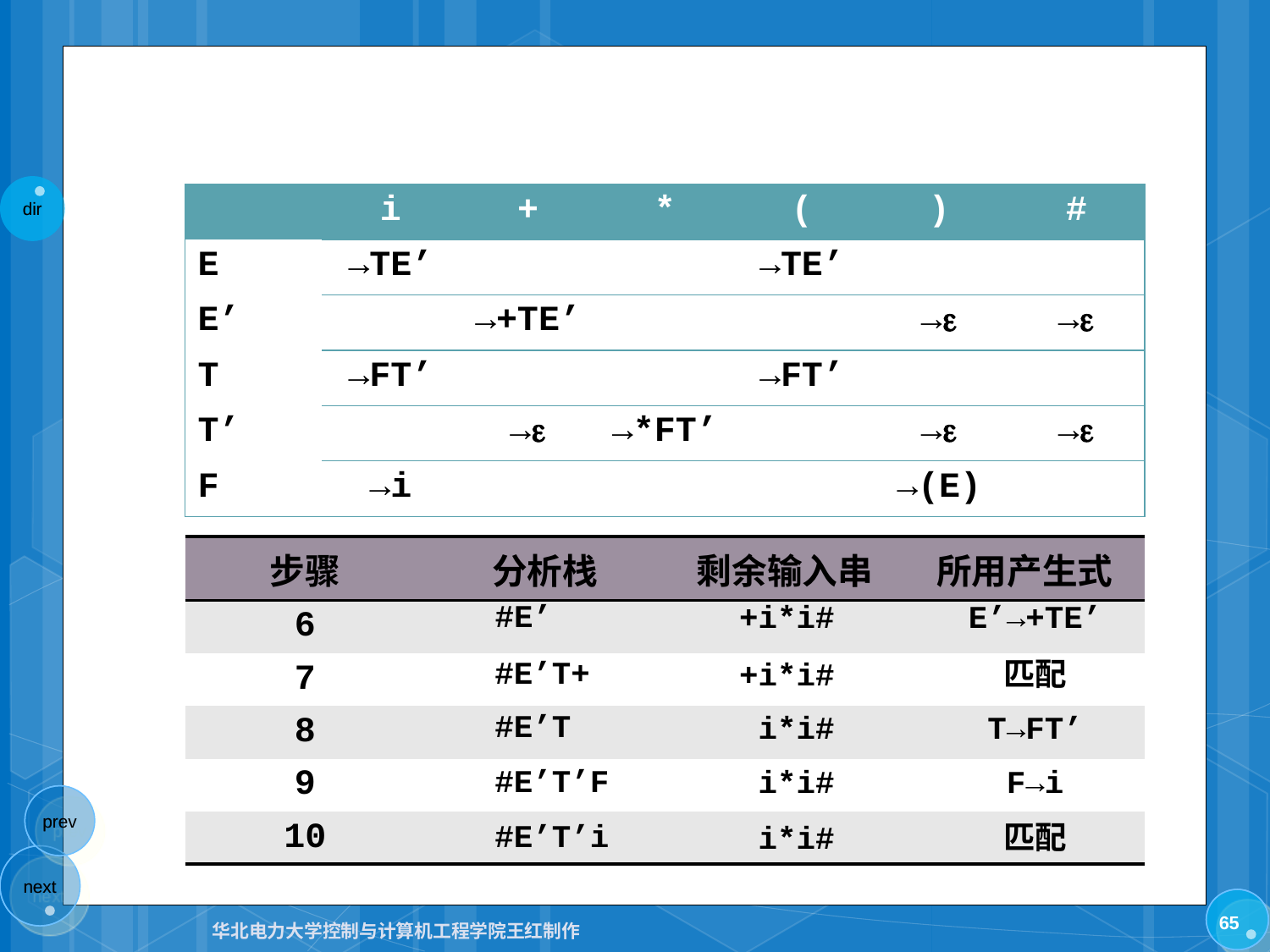

|  | i | + | \* | ( | ) | # |
| --- | --- | --- | --- | --- | --- | --- |
| E | →TE’ |  |  | →TE’ |  |  |
| E’ |  | →+TE’ |  |  | →ε | →ε |
| T | →FT’ |  |  | →FT’ |  |  |
| T’ |  | →ε | →\*FT’ |  | →ε | →ε |
| F | →i |  |  |  | →(E) |  |
| 步骤 | 分析栈 | 剩余输入串 | 所用产生式 |
| --- | --- | --- | --- |
| 6 |  |  |  |
| 7 |  |  |  |
| 8 |  |  |  |
| 9 |  |  |  |
| 10 |  |  |  |
#E’
+i*i#
E’→+TE’
#E’T+
+i*i#
匹配
#E’T
i*i#
T→FT’
#E’T’F
i*i#
F→i
#E’T’i
i*i#
匹配
65
华北电力大学控制与计算机工程学院王红制作